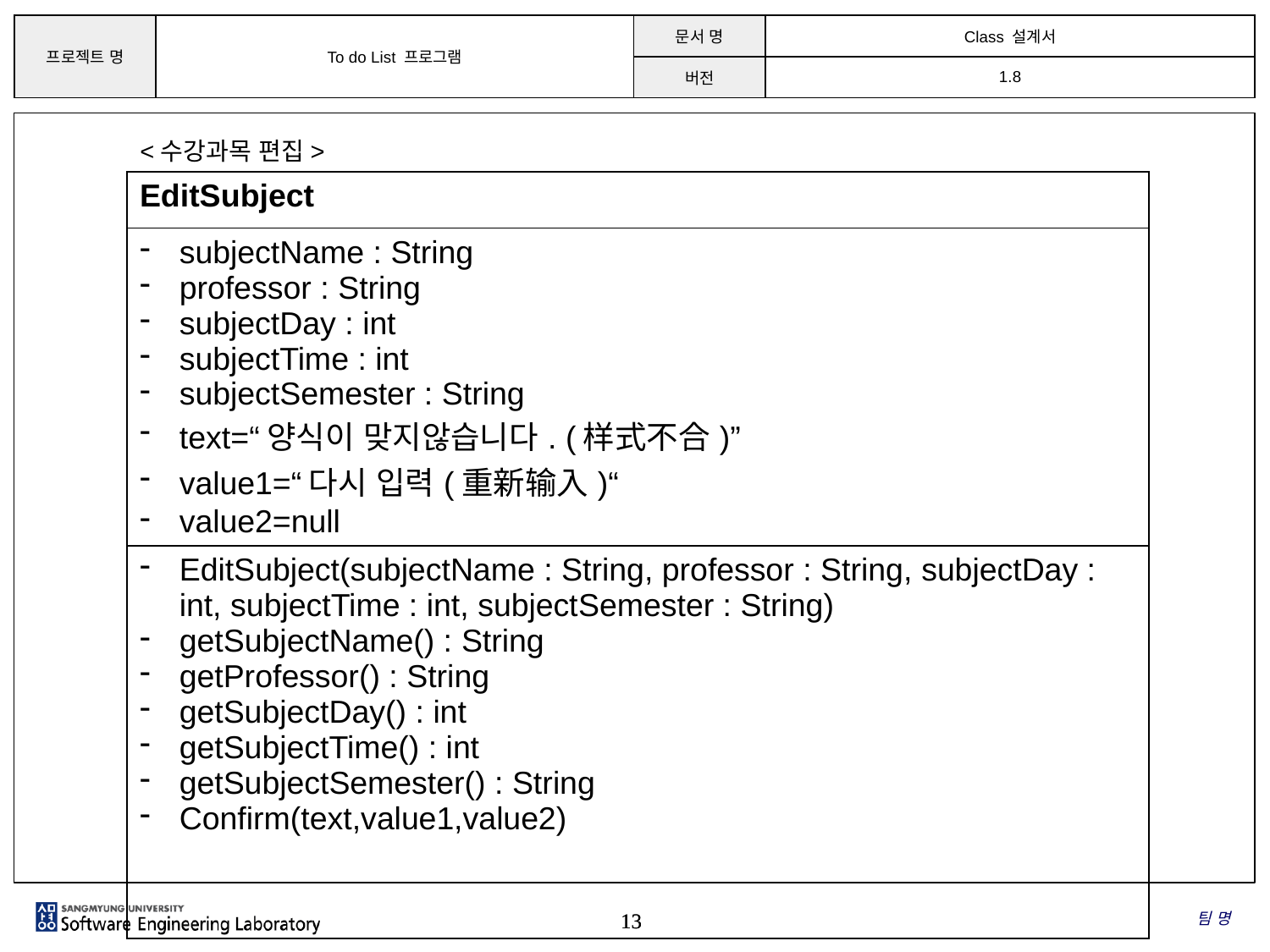

<수강과목 편집>
| EditSubject |
| --- |
| subjectName : String professor : String subjectDay : int subjectTime : int subjectSemester : String text=“양식이 맞지않습니다. (样式不合)” value1=“다시 입력(重新输入)“ value2=null |
| EditSubject(subjectName : String, professor : String, subjectDay : int, subjectTime : int, subjectSemester : String) getSubjectName() : String getProfessor() : String getSubjectDay() : int getSubjectTime() : int getSubjectSemester() : String Confirm(text,value1,value2) |
팀 명